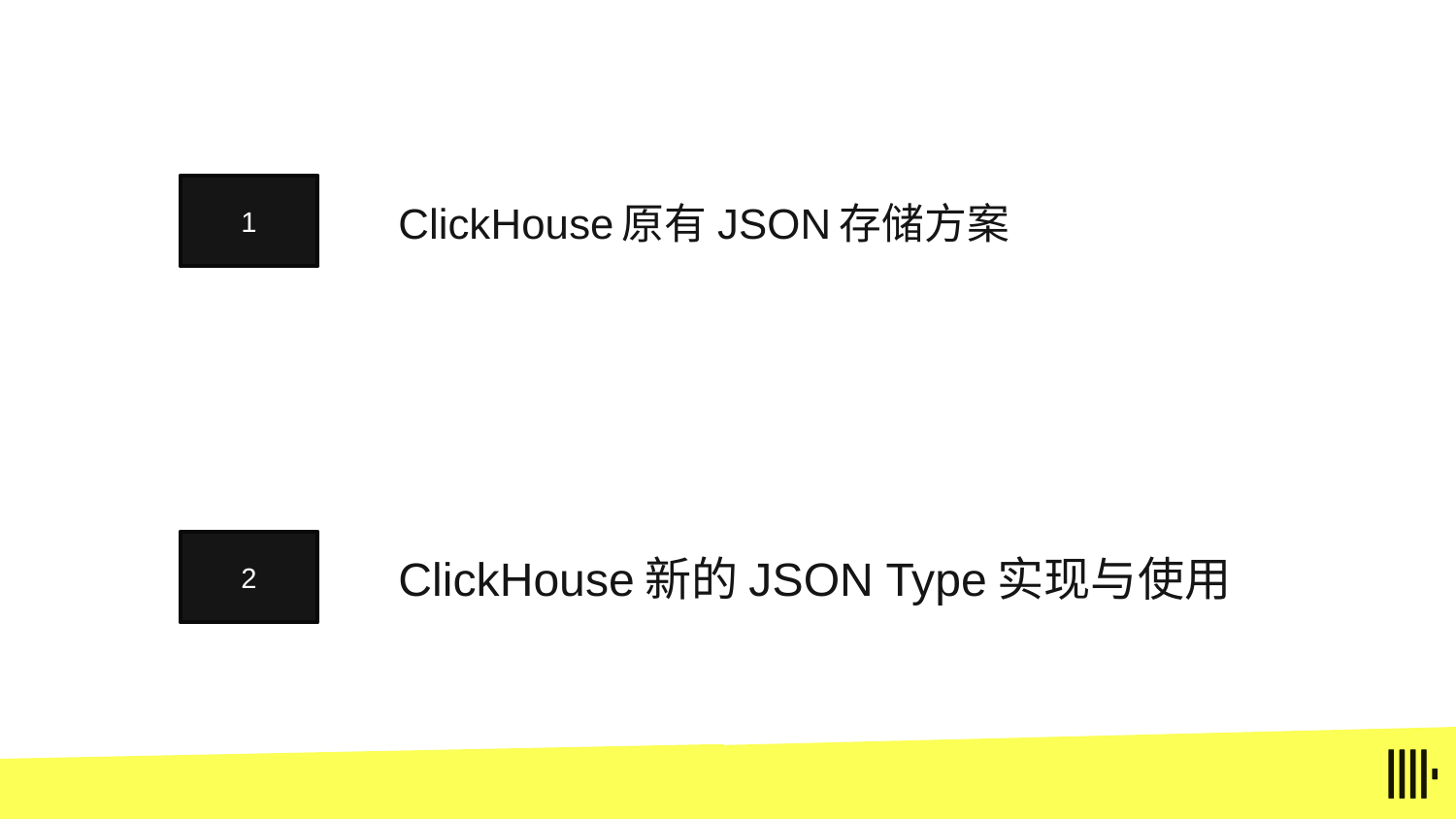

# ClickHouse原有JSON存储方案
1
2
ClickHouse新的JSON Type实现与使用
2